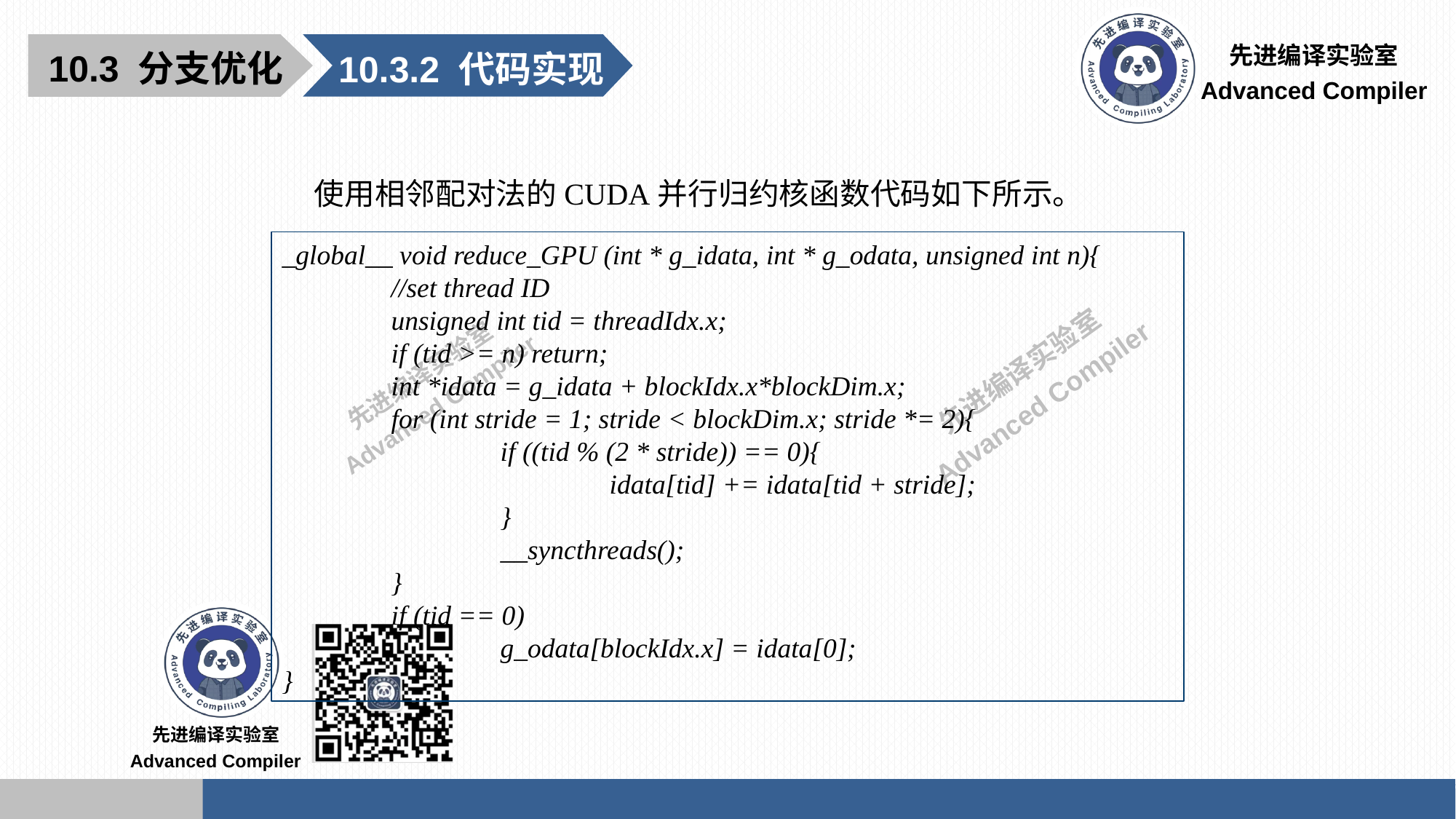

10.3 分支优化
10.3.2 代码实现

使用相邻配对法的CUDA并行归约核函数代码如下所示。
_global__ void reduce_GPU (int * g_idata, int * g_odata, unsigned int n){
	//set thread ID
	unsigned int tid = threadIdx.x;
	if (tid >= n) return;
	int *idata = g_idata + blockIdx.x*blockDim.x;
	for (int stride = 1; stride < blockDim.x; stride *= 2){
		if ((tid % (2 * stride)) == 0){
			idata[tid] += idata[tid + stride];
		}
		__syncthreads();
	}
	if (tid == 0)
		g_odata[blockIdx.x] = idata[0];
}